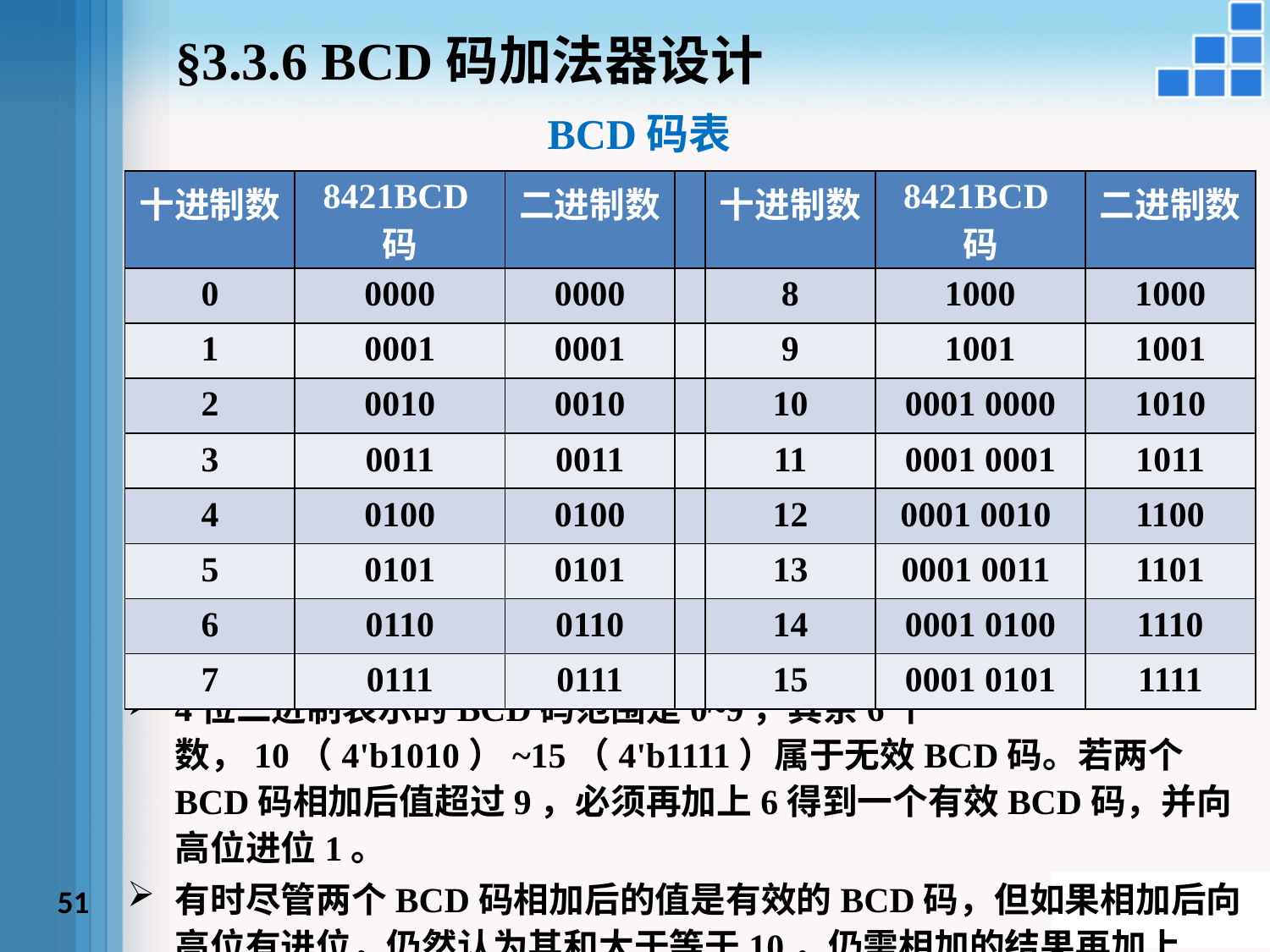

§3.3.6 BCD码加法器设计
BCD码表
| 十进制数 | 8421BCD码 | 二进制数 |  | 十进制数 | 8421BCD码 | 二进制数 |
| --- | --- | --- | --- | --- | --- | --- |
| 0 | 0000 | 0000 |  | 8 | 1000 | 1000 |
| 1 | 0001 | 0001 |  | 9 | 1001 | 1001 |
| 2 | 0010 | 0010 |  | 10 | 0001 0000 | 1010 |
| 3 | 0011 | 0011 |  | 11 | 0001 0001 | 1011 |
| 4 | 0100 | 0100 |  | 12 | 0001 0010 | 1100 |
| 5 | 0101 | 0101 |  | 13 | 0001 0011 | 1101 |
| 6 | 0110 | 0110 |  | 14 | 0001 0100 | 1110 |
| 7 | 0111 | 0111 |  | 15 | 0001 0101 | 1111 |
4位二进制表示的BCD码范围是0~9，其余6个数，10（4'b1010）~15（4'b1111）属于无效BCD码。若两个BCD码相加后值超过9，必须再加上6得到一个有效BCD码，并向高位进位1。
有时尽管两个BCD码相加后的值是有效的BCD码，但如果相加后向高位有进位，仍然认为其和大于等于10，仍需相加的结果再加上6。

51